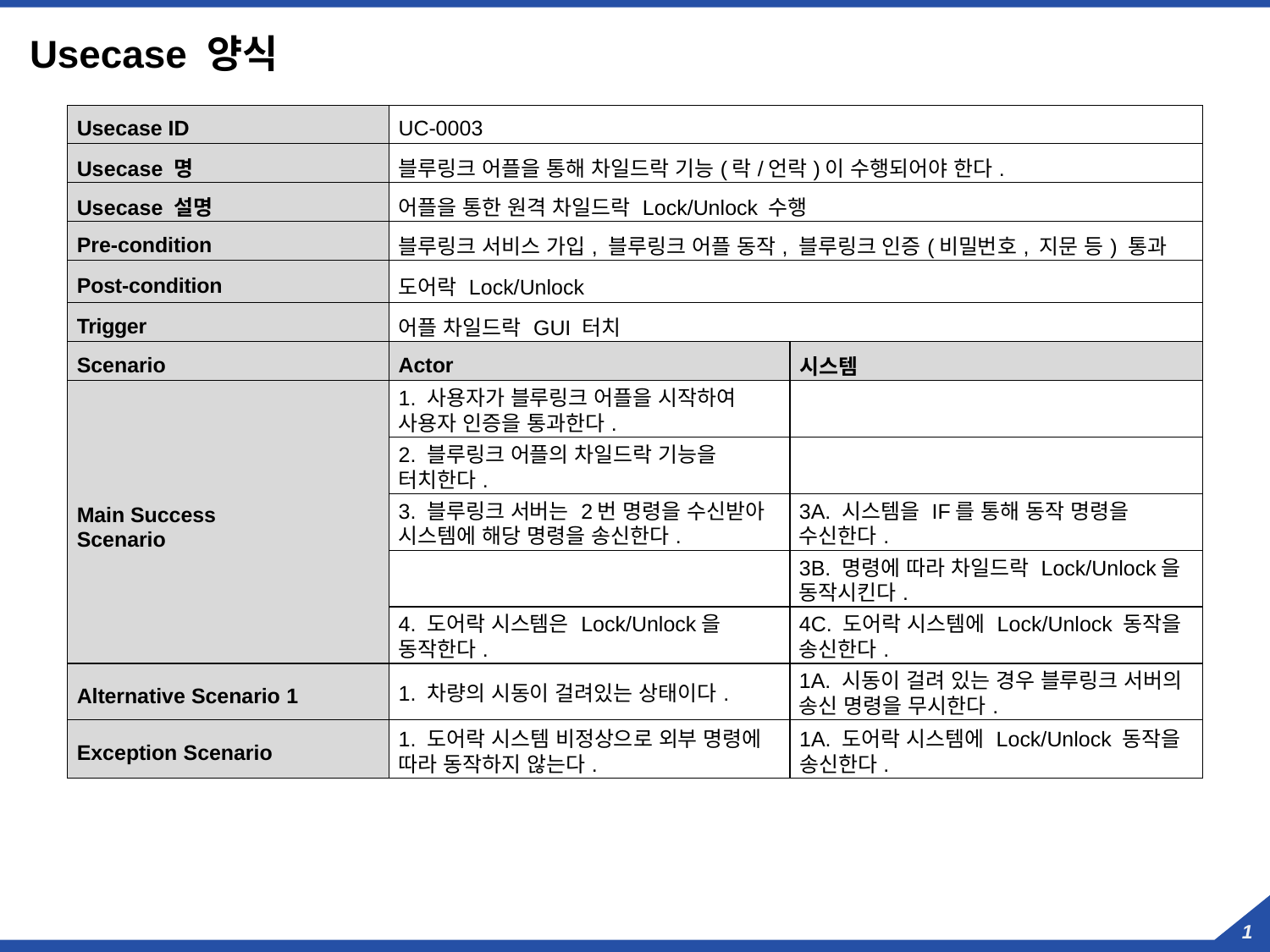

# Usecase 양식
| Usecase ID | UC-0003 |  |
| --- | --- | --- |
| Usecase 명 | 블루링크 어플을 통해 차일드락 기능(락/언락)이 수행되어야 한다. |  |
| Usecase 설명 | 어플을 통한 원격 차일드락 Lock/Unlock 수행 |  |
| Pre-condition | 블루링크 서비스 가입, 블루링크 어플 동작, 블루링크 인증(비밀번호, 지문 등) 통과 |  |
| Post-condition | 도어락 Lock/Unlock |  |
| Trigger | 어플 차일드락 GUI 터치 |  |
| Scenario | Actor | 시스템 |
| Main Success Scenario | 1. 사용자가 블루링크 어플을 시작하여 사용자 인증을 통과한다. |  |
|  | 2. 블루링크 어플의 차일드락 기능을 터치한다. |  |
|  | 3. 블루링크 서버는 2번 명령을 수신받아 시스템에 해당 명령을 송신한다. | 3A. 시스템을 IF를 통해 동작 명령을 수신한다. |
|  |  | 3B. 명령에 따라 차일드락 Lock/Unlock을 동작시킨다. |
|  | 4. 도어락 시스템은 Lock/Unlock을 동작한다. | 4C. 도어락 시스템에 Lock/Unlock 동작을 송신한다. |
| Alternative Scenario 1 | 1. 차량의 시동이 걸려있는 상태이다. | 1A. 시동이 걸려 있는 경우 블루링크 서버의 송신 명령을 무시한다. |
| Exception Scenario | 1. 도어락 시스템 비정상으로 외부 명령에 따라 동작하지 않는다. | 1A. 도어락 시스템에 Lock/Unlock 동작을 송신한다. |